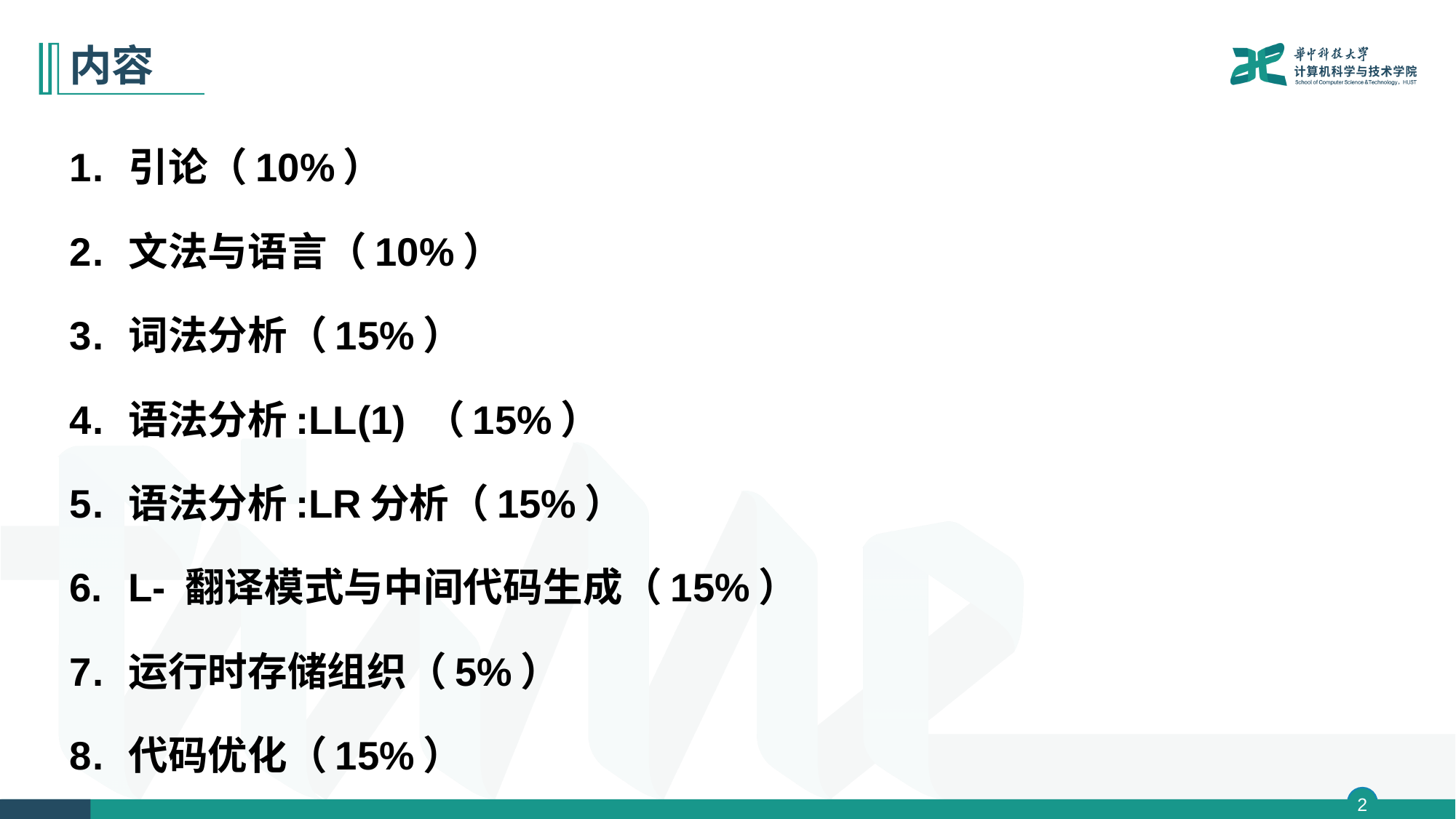

# 内容
引论（10%）
文法与语言（10%）
词法分析（15%）
语法分析:LL(1) （15%）
语法分析:LR分析（15%）
L- 翻译模式与中间代码生成（15%）
运行时存储组织（5%）
代码优化（15%）